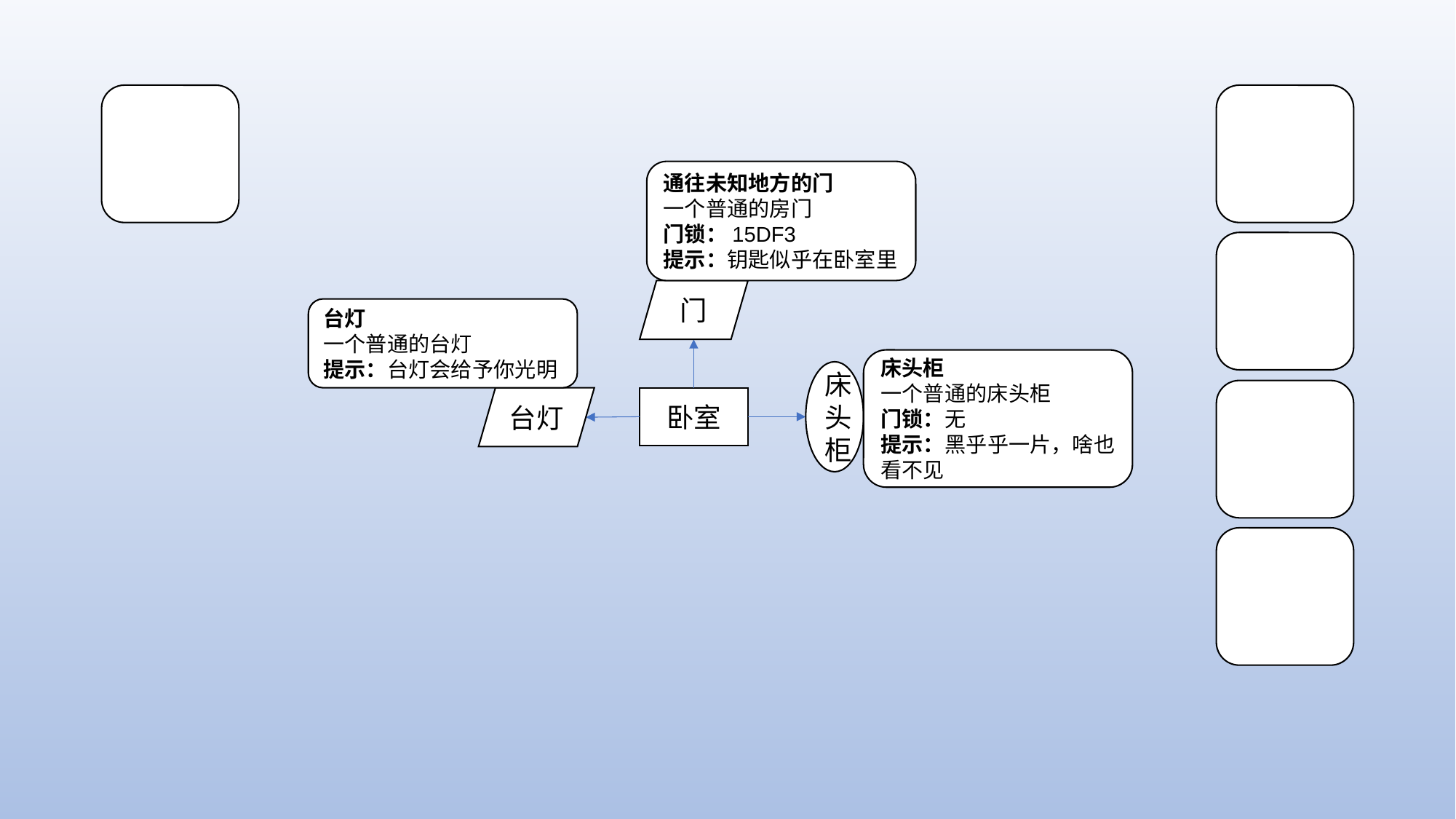

通往未知地方的门
一个普通的房门
门锁：15DF3
提示：钥匙似乎在卧室里

门
台灯
一个普通的台灯
提示：台灯会给予你光明
床头柜
一个普通的床头柜
门锁：无
提示：黑乎乎一片，啥也看不见
床头柜

台灯
卧室